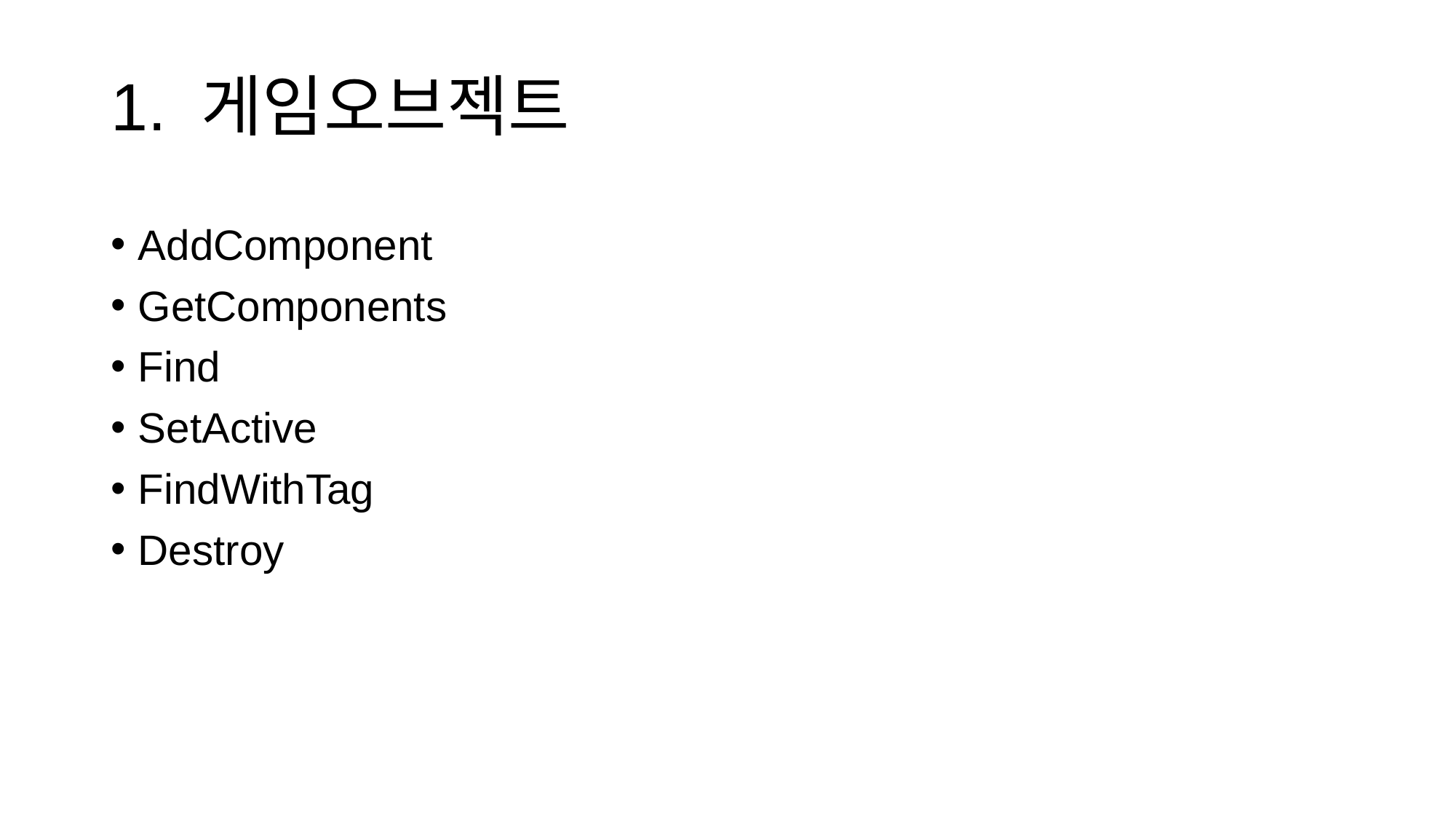

# 1. 게임오브젝트
AddComponent
GetComponents
Find
SetActive
FindWithTag
Destroy